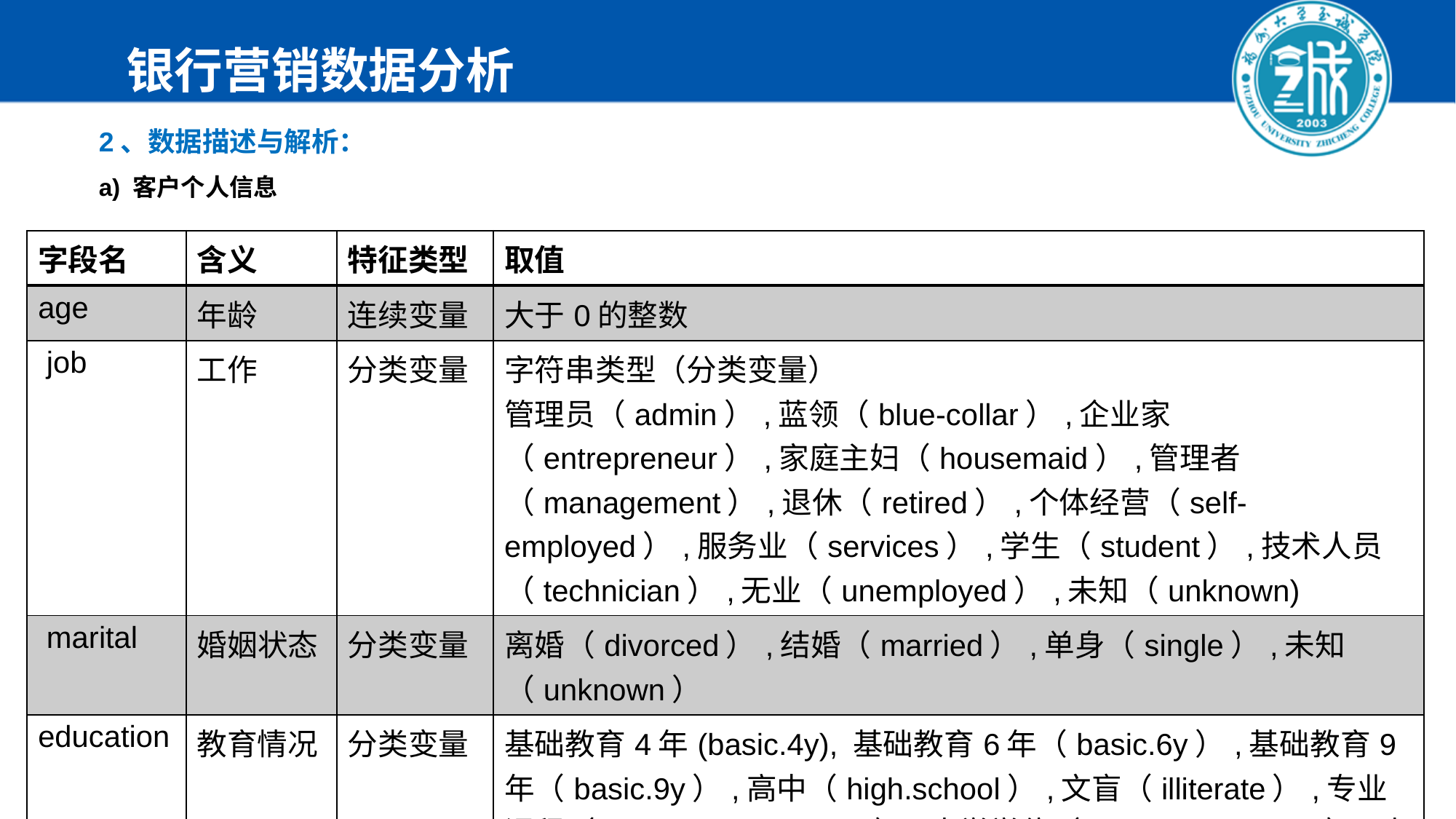

银行营销数据分析
2、数据描述与解析：
a) 客户个人信息

| 字段名 | 含义 | 特征类型 | 取值 |
| --- | --- | --- | --- |
| age | 年龄 | 连续变量 | 大于0的整数 |
| job | 工作 | 分类变量 | 字符串类型（分类变量） 管理员（admin）,蓝领（blue-collar）,企业家（entrepreneur）,家庭主妇（housemaid）,管理者（management）,退休（retired）,个体经营（self-employed）,服务业（services）,学生（student）,技术人员（technician）,无业（unemployed）,未知（unknown) |
| marital | 婚姻状态 | 分类变量 | 离婚（divorced）,结婚（married）,单身（single）,未知（unknown） |
| education | 教育情况 | 分类变量 | 基础教育4年(basic.4y), 基础教育6年（basic.6y）,基础教育9年（basic.9y）,高中（high.school）,文盲（illiterate）,专业课程（professional.course）,大学学位（university.degree）,未知（unknown) |